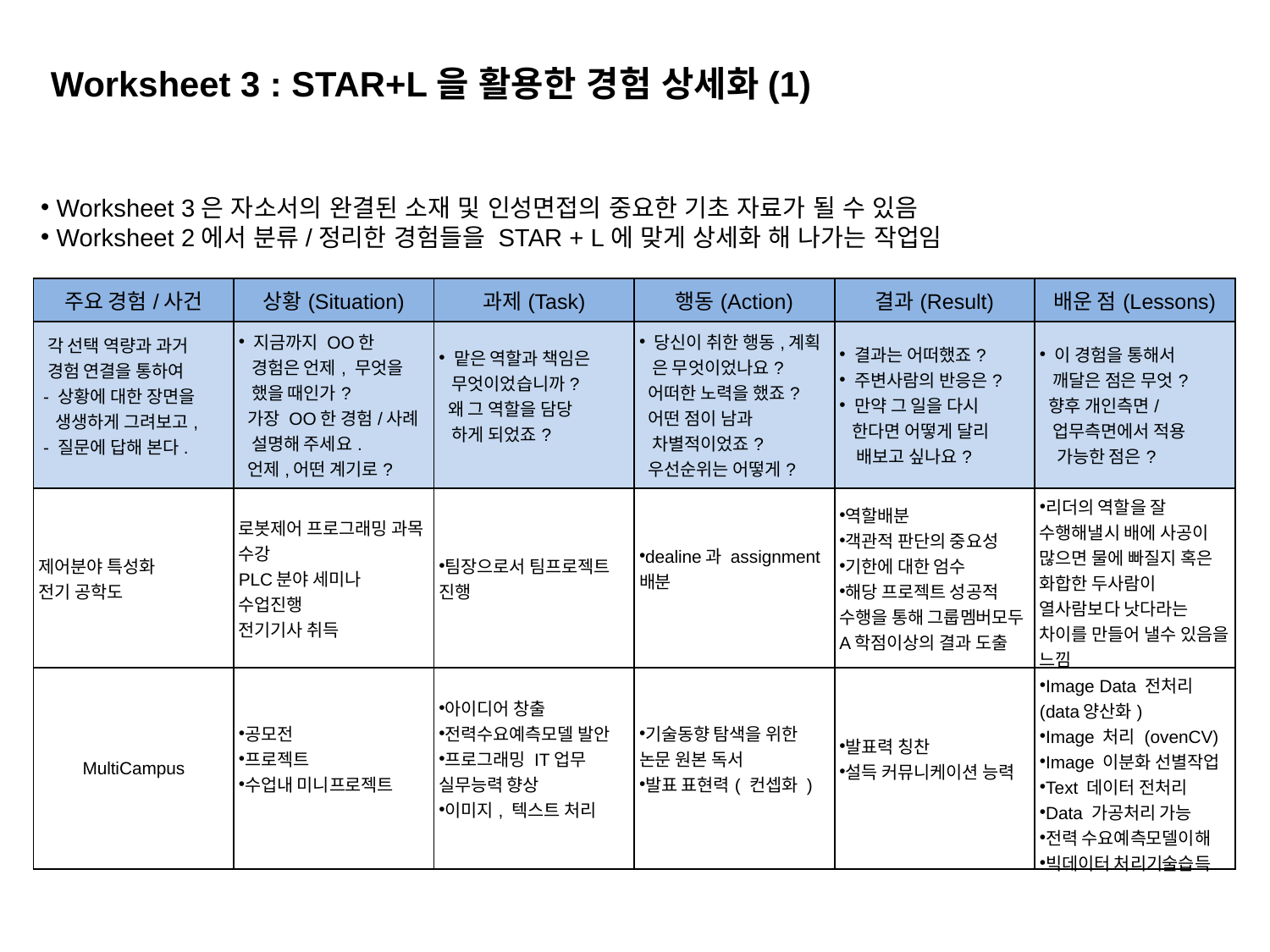

Worksheet 3 : STAR+L을 활용한 경험 상세화(1)
 Worksheet 3은 자소서의 완결된 소재 및 인성면접의 중요한 기초 자료가 될 수 있음
 Worksheet 2에서 분류/정리한 경험들을 STAR + L에 맞게 상세화 해 나가는 작업임
| 주요 경험/사건 | 상황(Situation) | 과제(Task) | 행동(Action) | 결과(Result) | 배운 점(Lessons) |
| --- | --- | --- | --- | --- | --- |
| 각 선택 역량과 과거 경험 연결을 통하여 - 상황에 대한 장면을 생생하게 그려보고, - 질문에 답해 본다. | 지금까지 OO한 경험은 언제, 무엇을 했을 때인가? 가장 OO한 경험/사례 설명해 주세요. 언제,어떤 계기로? | 맡은 역할과 책임은 무엇이었습니까? 왜 그 역할을 담당 하게 되었죠? | 당신이 취한 행동,계획 은 무엇이었나요? 어떠한 노력을 했죠? 어떤 점이 남과 차별적이었죠? 우선순위는 어떻게? | 결과는 어떠했죠? 주변사람의 반응은? 만약 그 일을 다시 한다면 어떻게 달리 배보고 싶나요? | 이 경험을 통해서 깨달은 점은 무엇? 향후 개인측면/ 업무측면에서 적용 가능한 점은? |
| 제어분야 특성화 전기 공학도 | 로봇제어 프로그래밍 과목 수강 PLC분야 세미나 수업진행 전기기사 취득 | 팀장으로서 팀프로젝트 진행 | dealine과 assignment 배분 | 역할배분 객관적 판단의 중요성 기한에 대한 엄수 해당 프로젝트 성공적 수행을 통해 그룹멤버모두 A학점이상의 결과 도출 | 리더의 역할을 잘 수행해낼시 배에 사공이 많으면 물에 빠질지 혹은 화합한 두사람이 열사람보다 낫다라는 차이를 만들어 낼수 있음을 느낌 |
| MultiCampus | 공모전 프로젝트 수업내 미니프로젝트 | 아이디어 창출 전력수요예측모델 발안 프로그래밍 IT업무 실무능력 향상 이미지, 텍스트 처리 | 기술동향 탐색을 위한 논문 원본 독서 발표 표현력( 컨셉화 ) | 발표력 칭찬 설득 커뮤니케이션 능력 | Image Data 전처리 (data양산화) Image 처리 (ovenCV) Image 이분화 선별작업 Text 데이터 전처리 Data 가공처리 가능 전력 수요예측모델이해 빅데이터 처리기술습득 |